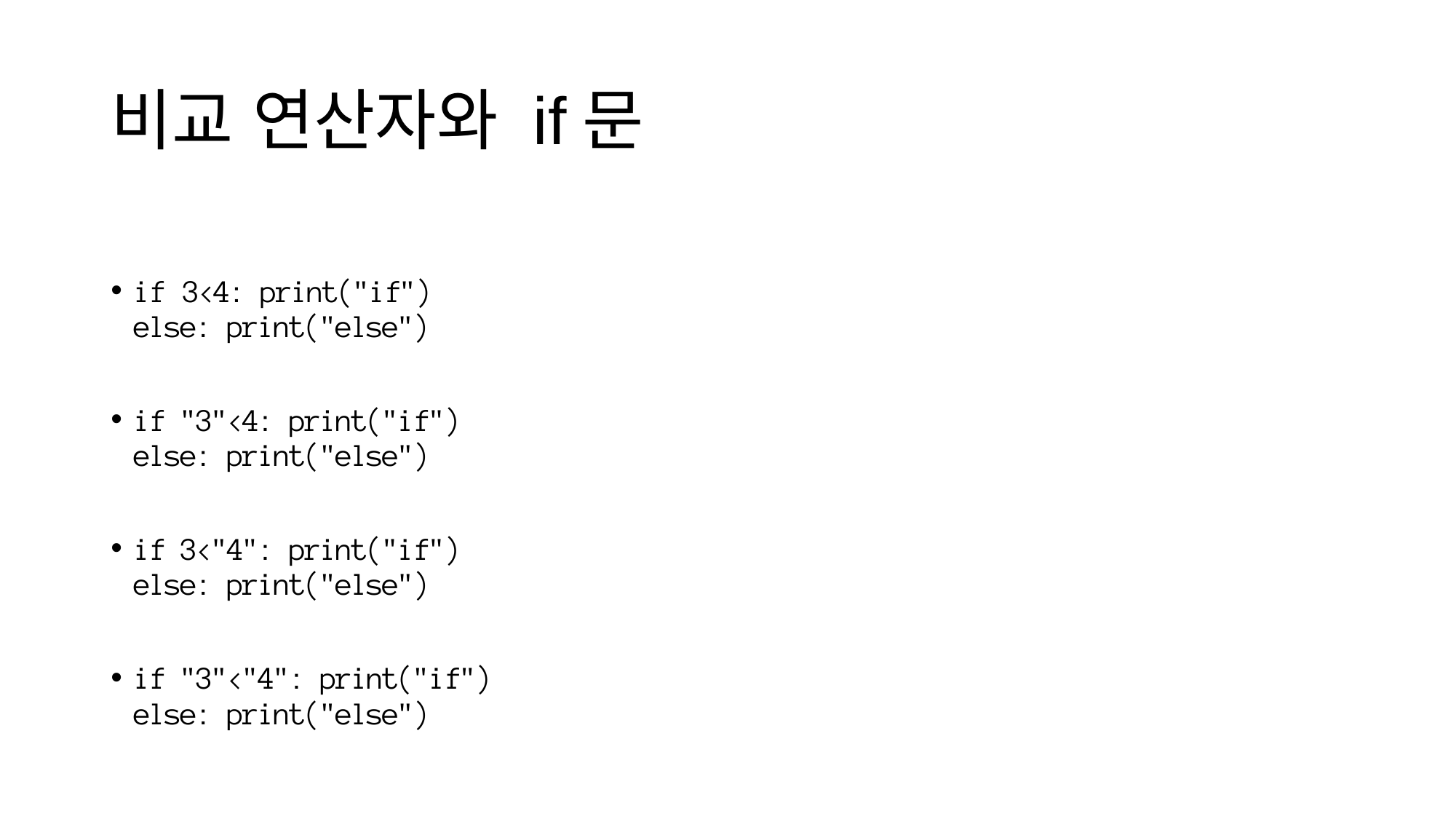

# 비교 연산자와 if문

if 3<4: print("if")
else: print("else")

if "3"<4: print("if")
else: print("else")

if 3<"4": print("if")
else: print("else")

if "3"<"4": print("if")
else: print("else")